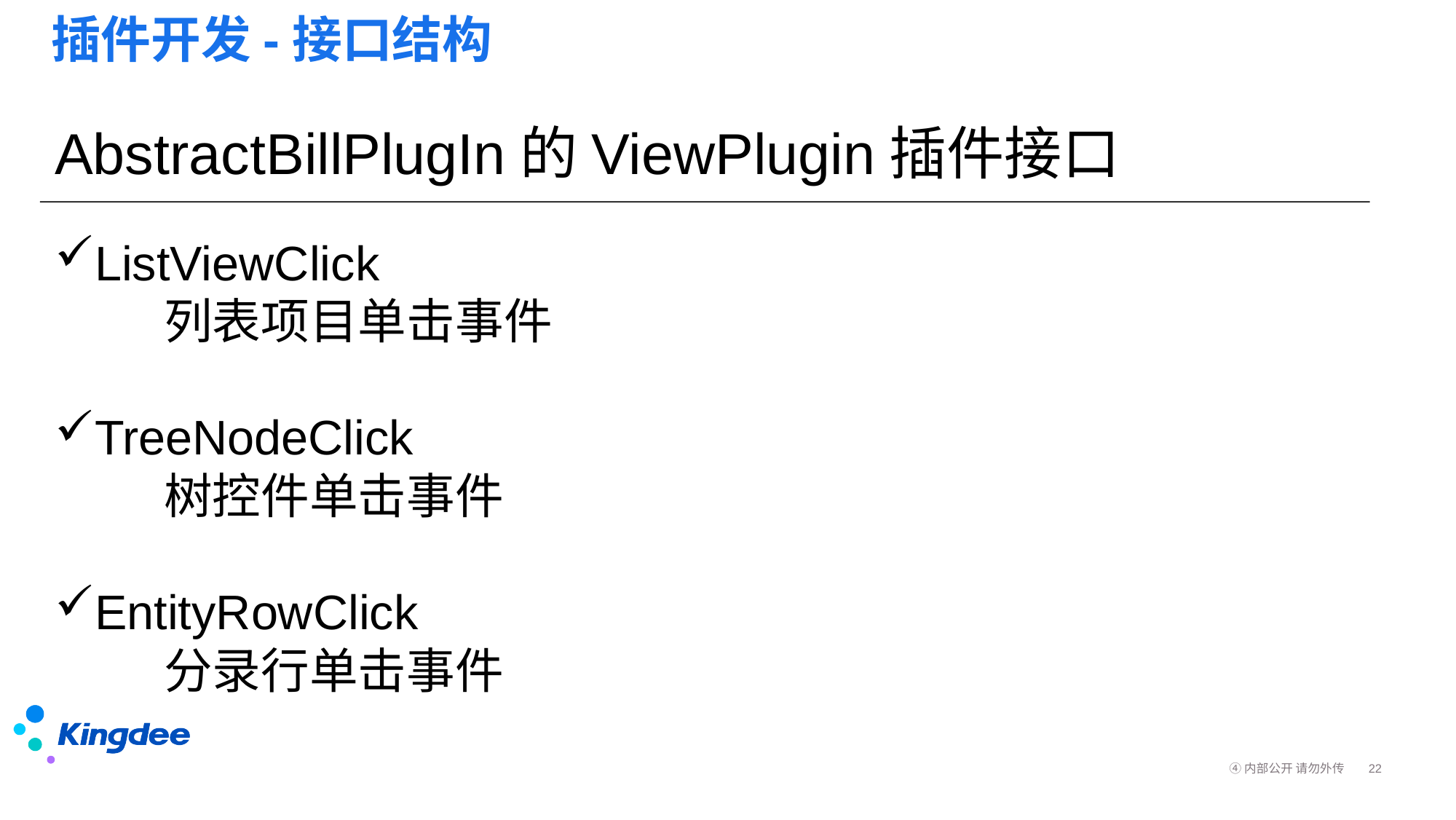

# 插件开发-接口结构
AbstractBillPlugIn的ViewPlugin插件接口

ListViewClick
	列表项目单击事件

TreeNodeClick
	树控件单击事件

EntityRowClick
	分录行单击事件